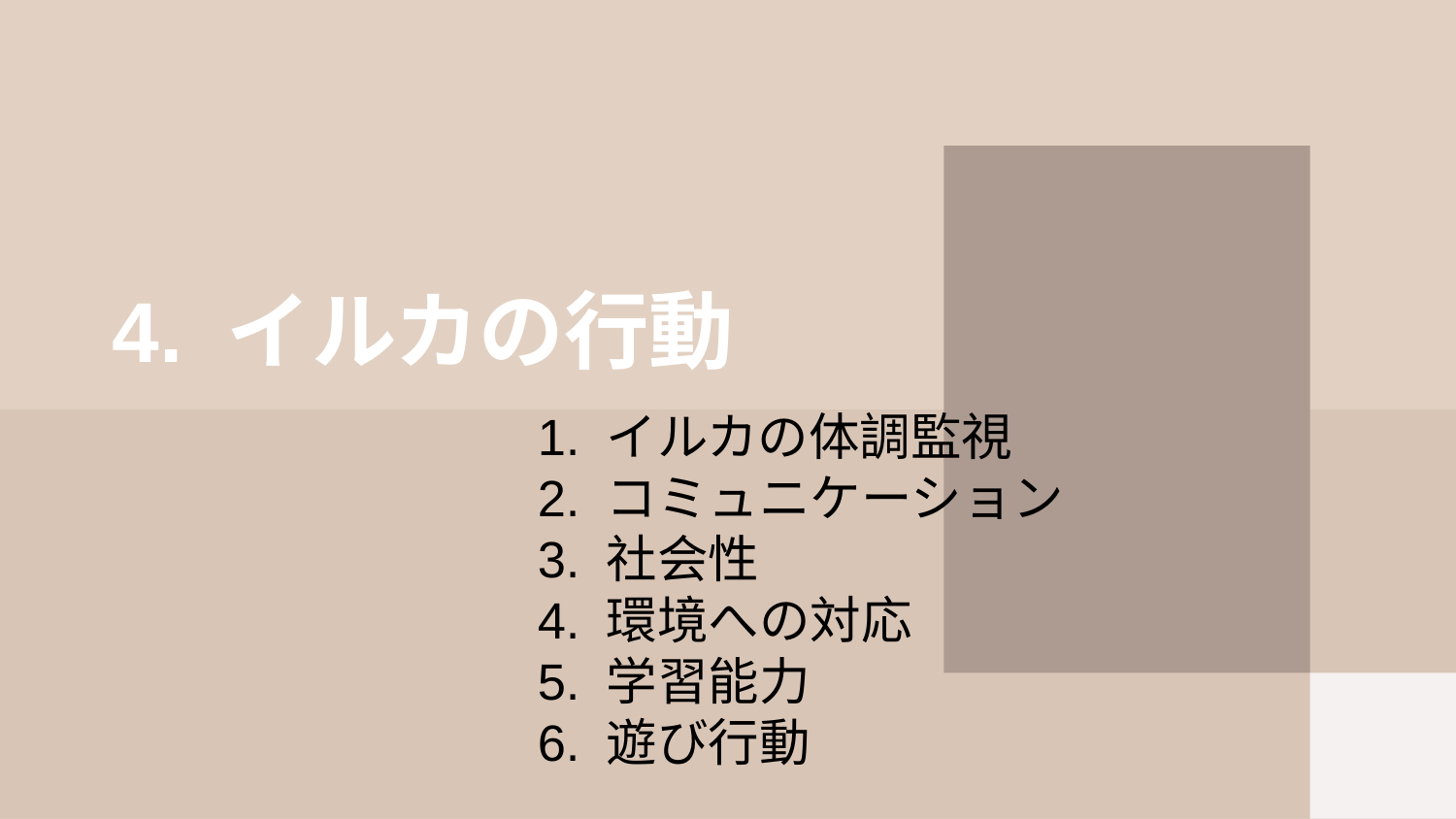

# 4. イルカの行動

1. イルカの体調監視
2. コミュニケーション
3. 社会性
4. 環境への対応
5. 学習能力
6. 遊び行動